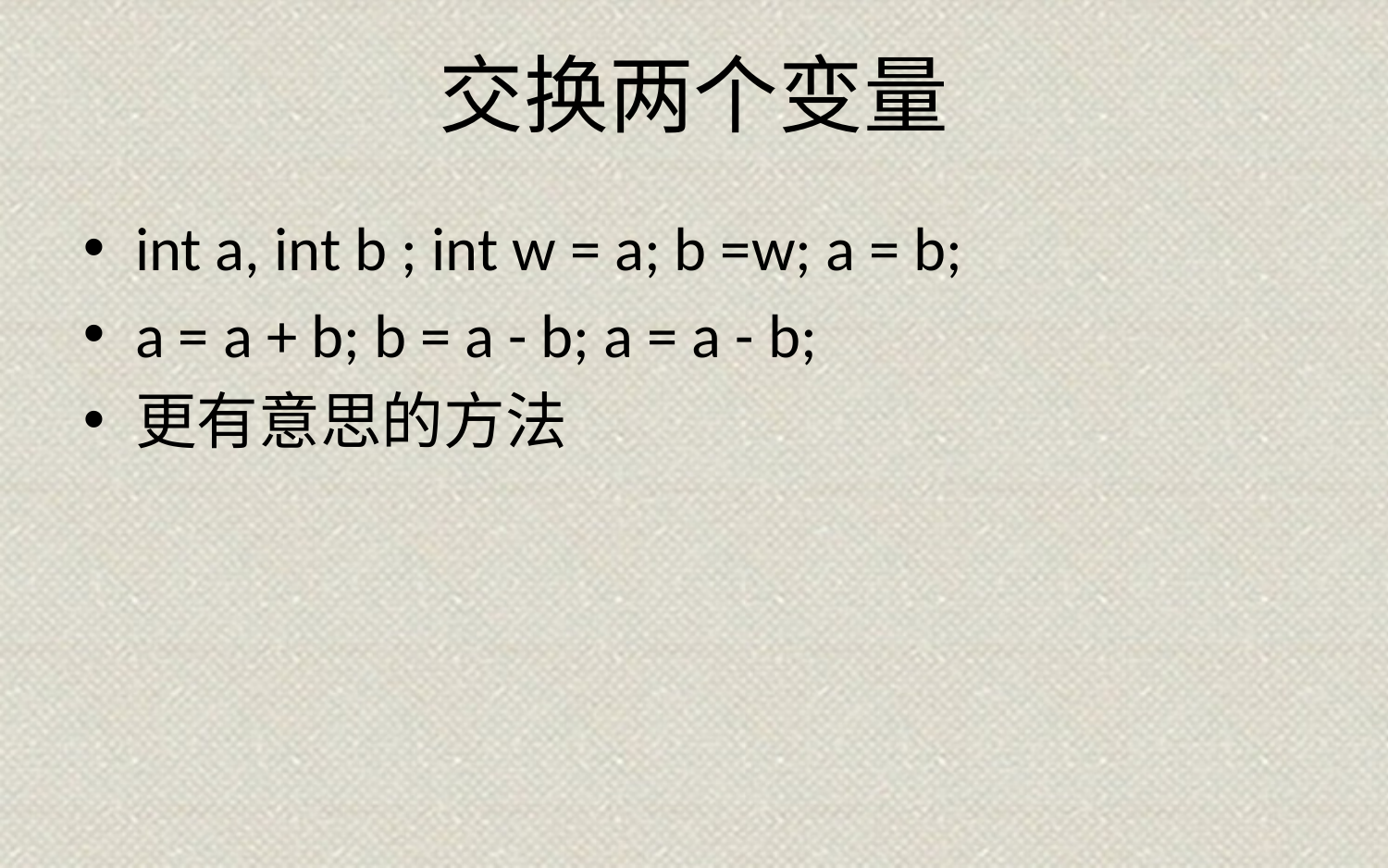

# 交换两个变量
int a, int b ; int w = a; b =w; a = b;
a = a + b; b = a - b; a = a - b;
更有意思的方法